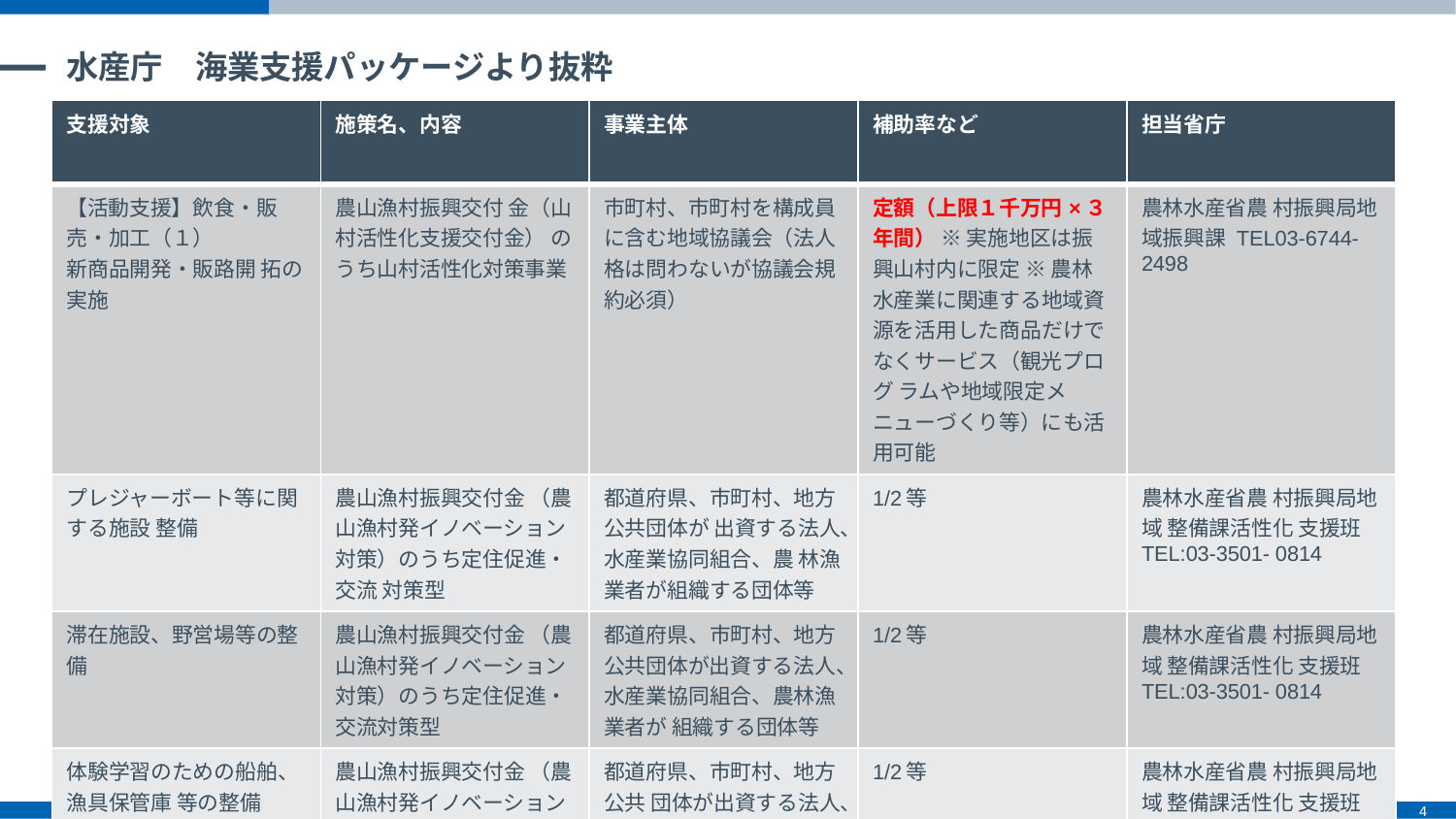

# 水産庁　海業支援パッケージより抜粋
| 支援対象 | 施策名、内容 | 事業主体 | 補助率など | 担当省庁 |
| --- | --- | --- | --- | --- |
| 【活動支援】飲食・販売・加工（１） 新商品開発・販路開 拓の実施 | 農山漁村振興交付 金（山村活性化支援交付金） のうち山村活性化対策事業 | 市町村、市町村を構成員に含む地域協議会（法人格は問わないが協議会規約必須） | 定額（上限１千万円×３年間） ※ 実施地区は振興山村内に限定 ※ 農林水産業に関連する地域資源を活用した商品だけでなくサービス（観光プログ ラムや地域限定メニューづくり等）にも活用可能 | 農林水産省農 村振興局地域振興課 TEL03-6744- 2498 |
| プレジャーボート等に関する施設 整備 | 農山漁村振興交付金 （農山漁村発イノベーション 対策）のうち定住促進・交流 対策型 | 都道府県、市町村、地方公共団体が 出資する法人、水産業協同組合、農 林漁業者が組織する団体等 | 1/2等 | 農林水産省農 村振興局地域 整備課活性化 支援班 TEL:03-3501- 0814 |
| 滞在施設、野営場等の整備 | 農山漁村振興交付金 （農山漁村発イノベーション対策）のうち定住促進・ 交流対策型 | 都道府県、市町村、地方公共団体が出資する法人、水産業協同組合、農林漁業者が 組織する団体等 | 1/2等 | 農林水産省農 村振興局地域 整備課活性化 支援班 TEL:03-3501- 0814 |
| 体験学習のための船舶、 漁具保管庫 等の整備 | 農山漁村振興交付金 （農山漁村発イノベーション対策）のうち定住促進・ 交流対策型 | 都道府県、市町村、地方公共 団体が出資する法人、水産 業協同組合、農林漁業者が 組織する団体等 | 1/2等 | 農林水産省農 村振興局地域 整備課活性化 支援班 TEL:03-3501- 0814 |